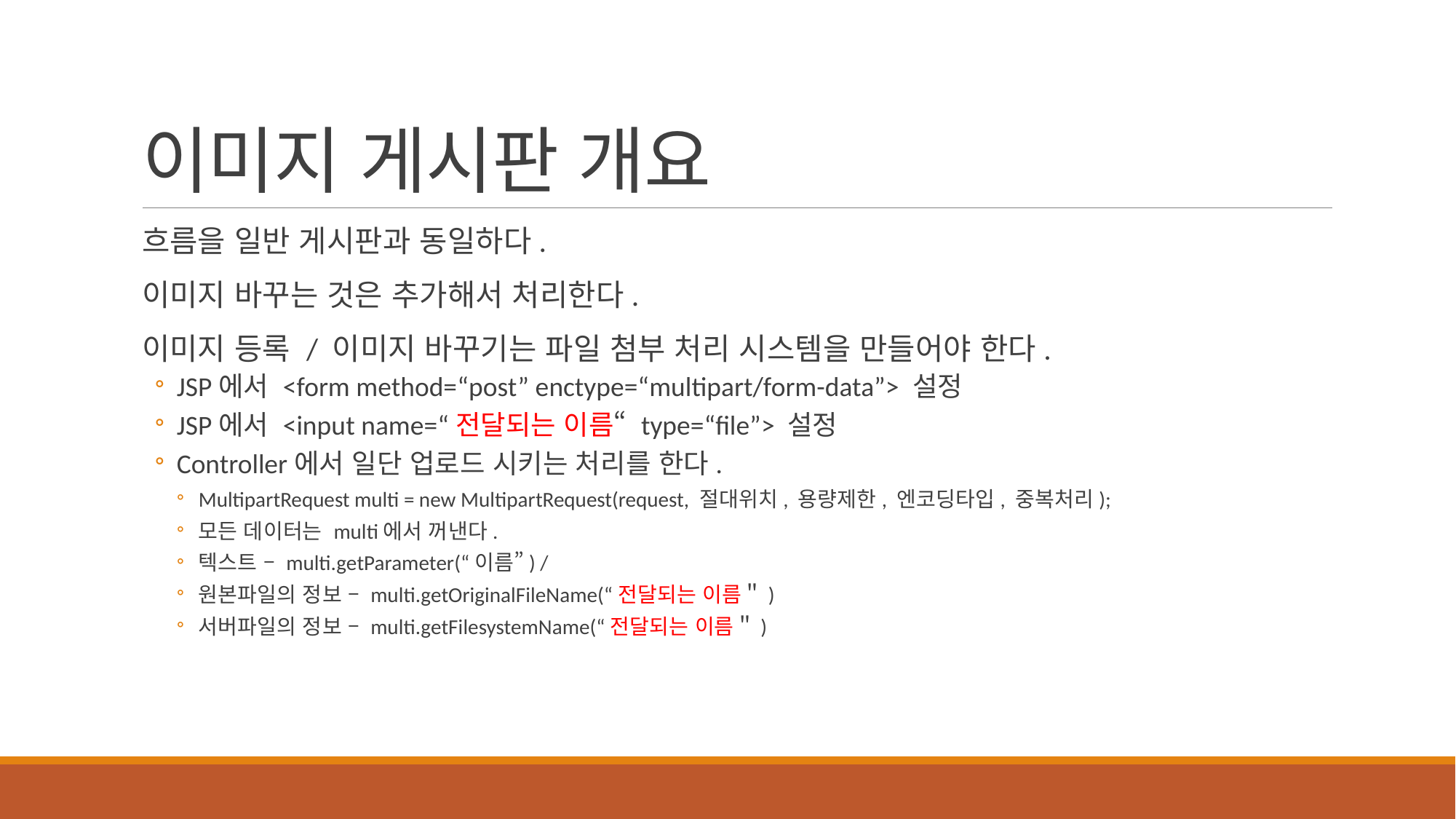

# 이미지 게시판 개요
흐름을 일반 게시판과 동일하다.
이미지 바꾸는 것은 추가해서 처리한다.
이미지 등록 / 이미지 바꾸기는 파일 첨부 처리 시스템을 만들어야 한다.
JSP에서 <form method=“post” enctype=“multipart/form-data”> 설정
JSP에서 <input name=“전달되는 이름“ type=“file”> 설정
Controller에서 일단 업로드 시키는 처리를 한다.
MultipartRequest multi = new MultipartRequest(request, 절대위치, 용량제한, 엔코딩타입, 중복처리);
모든 데이터는 multi에서 꺼낸다.
텍스트 – multi.getParameter(“이름”) /
원본파일의 정보 – multi.getOriginalFileName(“전달되는 이름＂)
서버파일의 정보 – multi.getFilesystemName(“전달되는 이름＂)